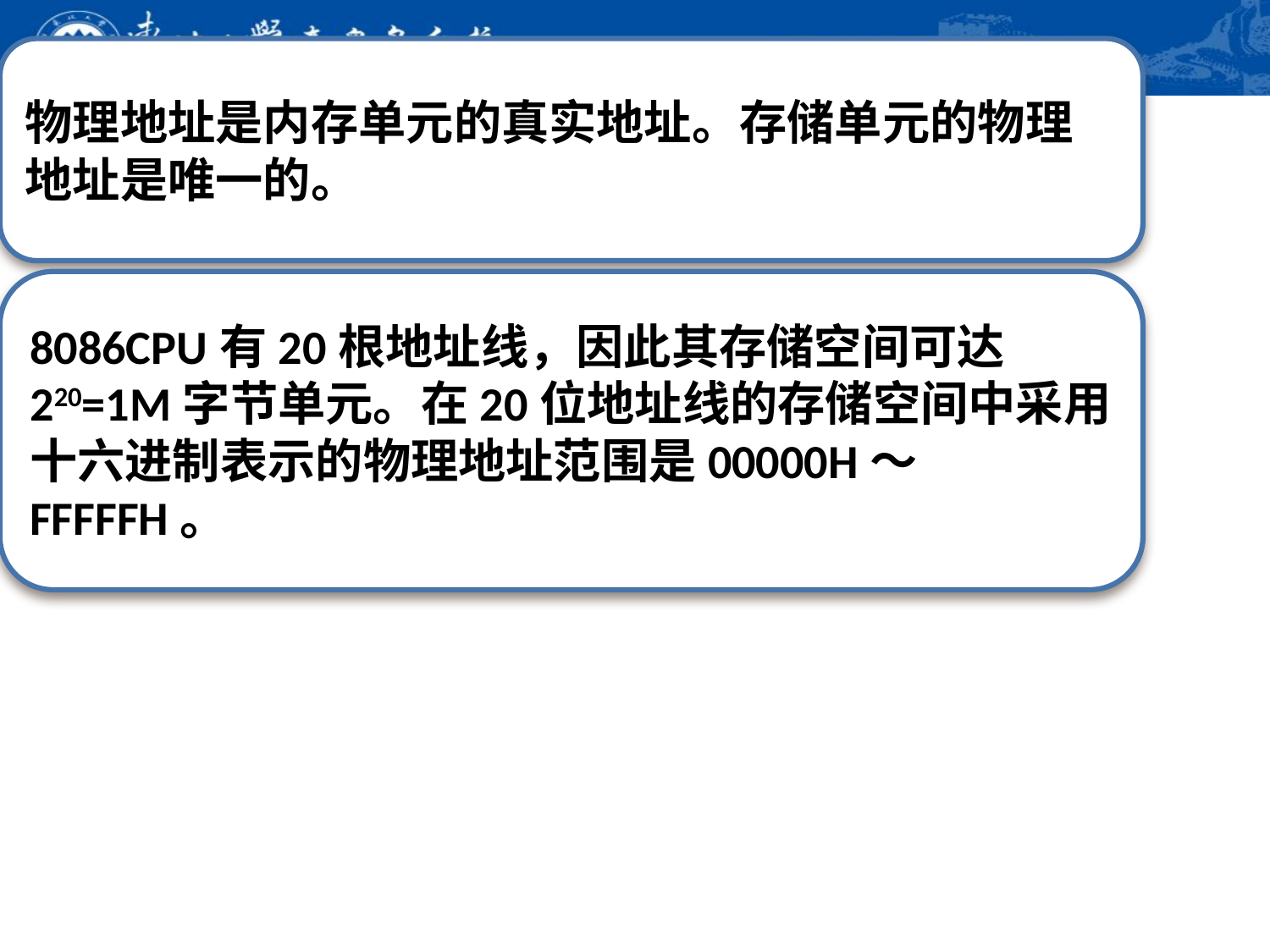

# 2．物理地址
物理地址是内存单元的真实地址。存储单元的物理地址是唯一的。
8086CPU有20根地址线，因此其存储空间可达220=1M字节单元。在20位地址线的存储空间中采用十六进制表示的物理地址范围是00000H～FFFFFH。